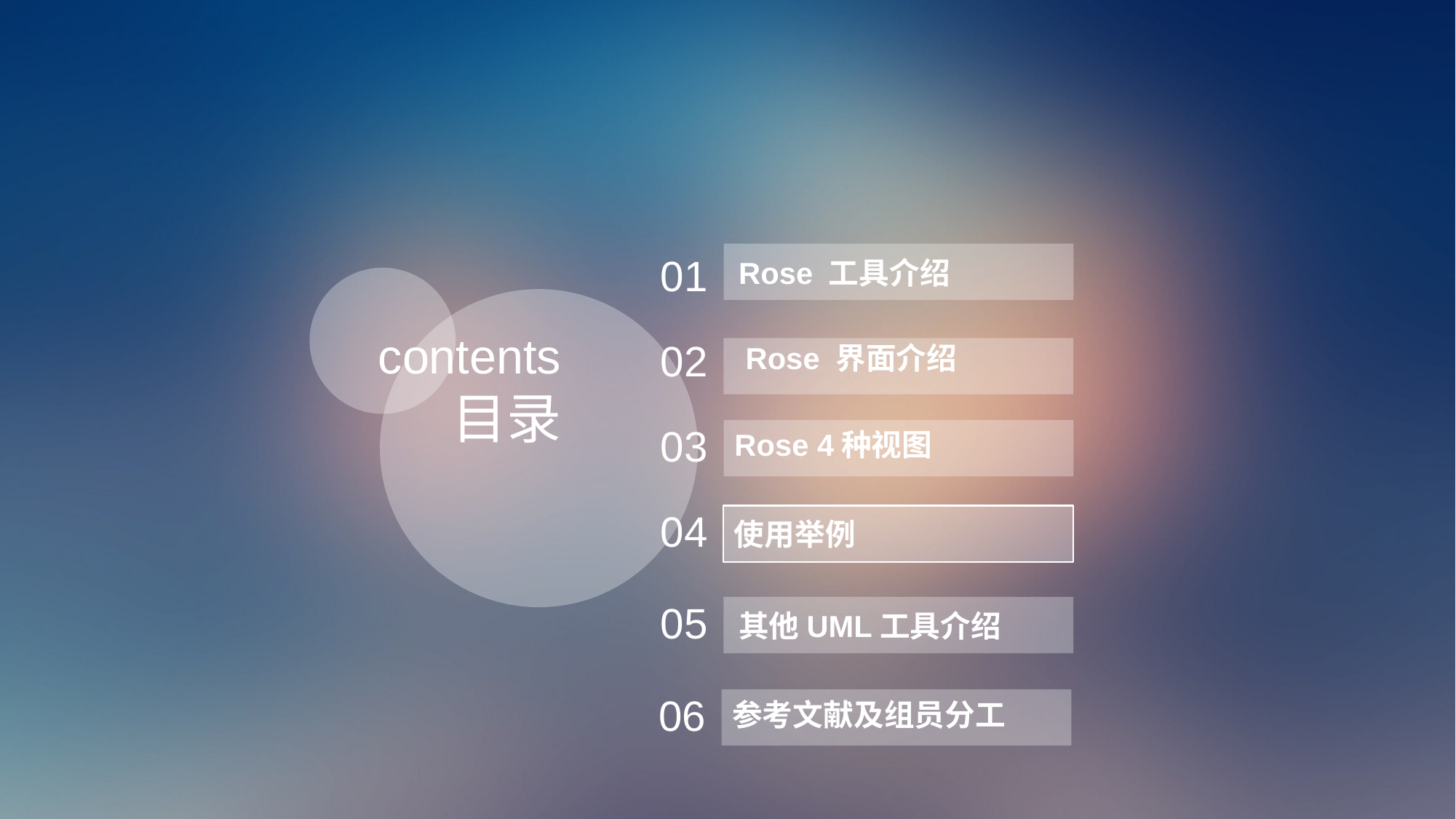

01

Rose 工具介绍

contents
目录
02

Rose 界面介绍
03

Rose 4种视图
04
使用举例
05

其他UML工具介绍
06

参考文献及组员分工